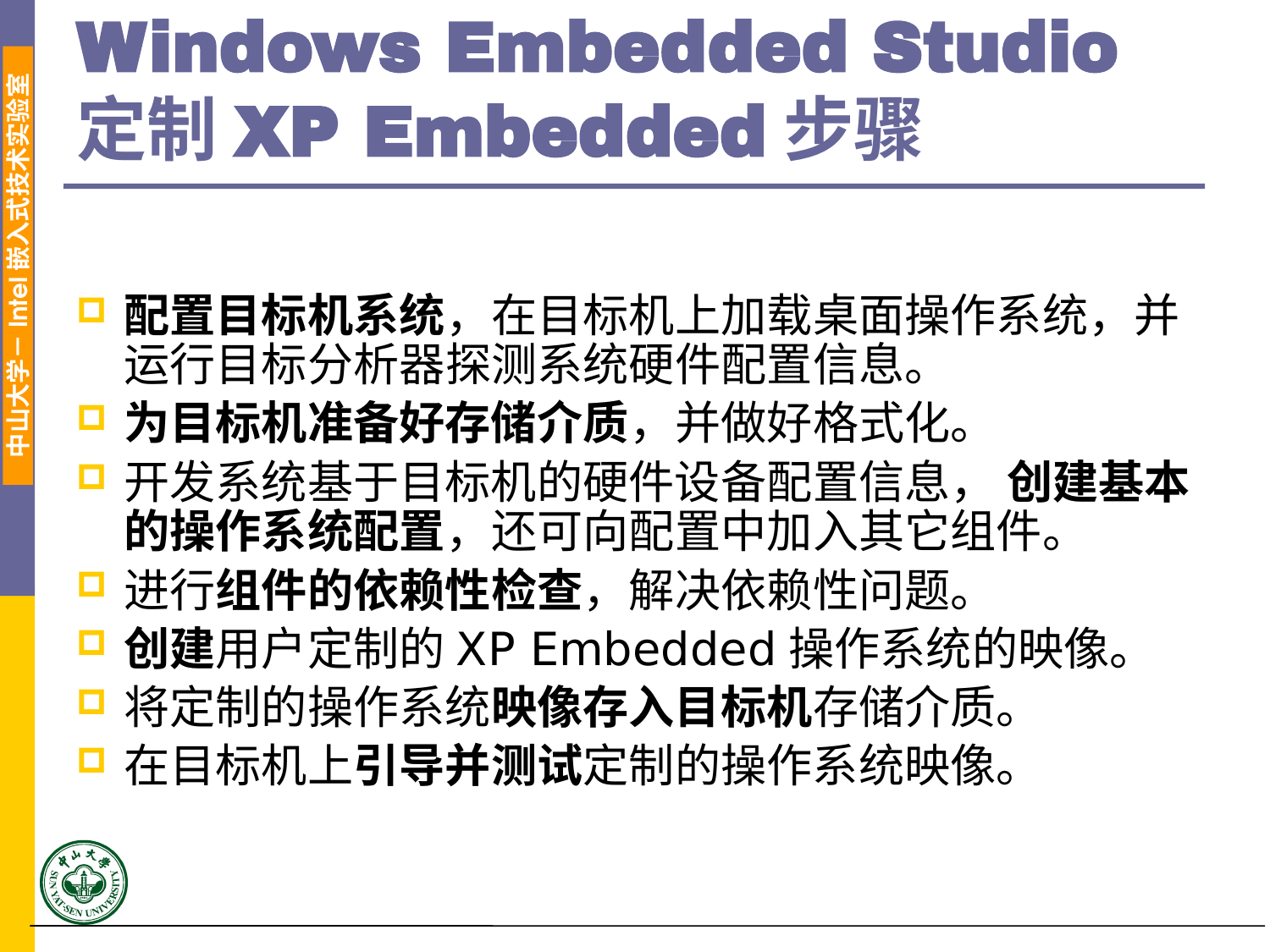

# Windows Embedded Studio定制XP Embedded步骤
配置目标机系统，在目标机上加载桌面操作系统，并运行目标分析器探测系统硬件配置信息。
为目标机准备好存储介质，并做好格式化。
开发系统基于目标机的硬件设备配置信息， 创建基本的操作系统配置，还可向配置中加入其它组件。
进行组件的依赖性检查，解决依赖性问题。
创建用户定制的XP Embedded操作系统的映像。
将定制的操作系统映像存入目标机存储介质。
在目标机上引导并测试定制的操作系统映像。